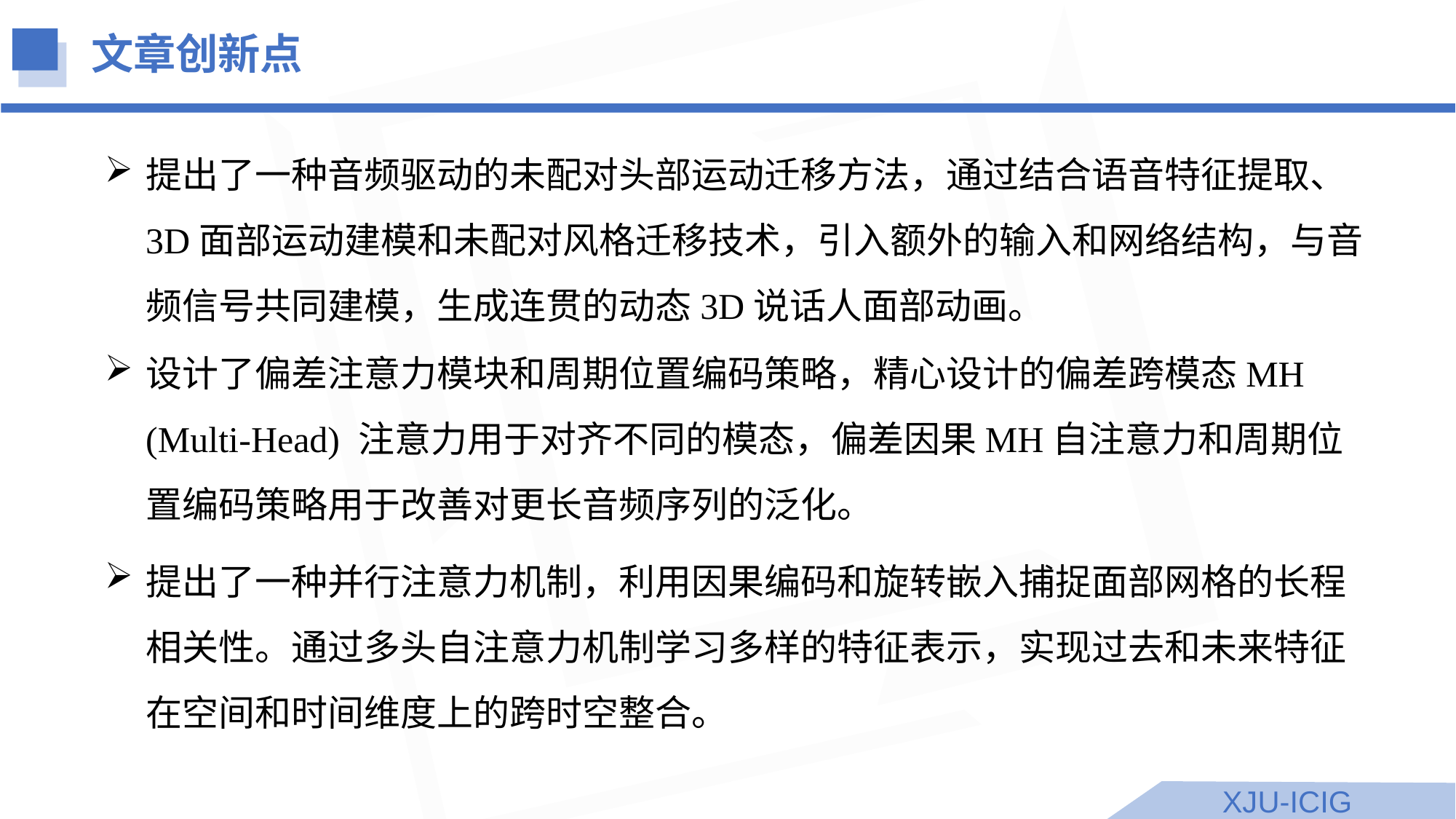

文章创新点

提出了一种音频驱动的未配对头部运动迁移方法，通过结合语音特征提取、3D面部运动建模和未配对风格迁移技术，引入额外的输入和网络结构，与音频信号共同建模，生成连贯的动态3D说话人面部动画。
设计了偏差注意力模块和周期位置编码策略，精心设计的偏差跨模态MH (Multi-Head) 注意力用于对齐不同的模态，偏差因果MH自注意力和周期位置编码策略用于改善对更长音频序列的泛化。
提出了一种并行注意力机制，利用因果编码和旋转嵌入捕捉面部网格的长程相关性。通过多头自注意力机制学习多样的特征表示，实现过去和未来特征在空间和时间维度上的跨时空整合。
XJU-ICIG